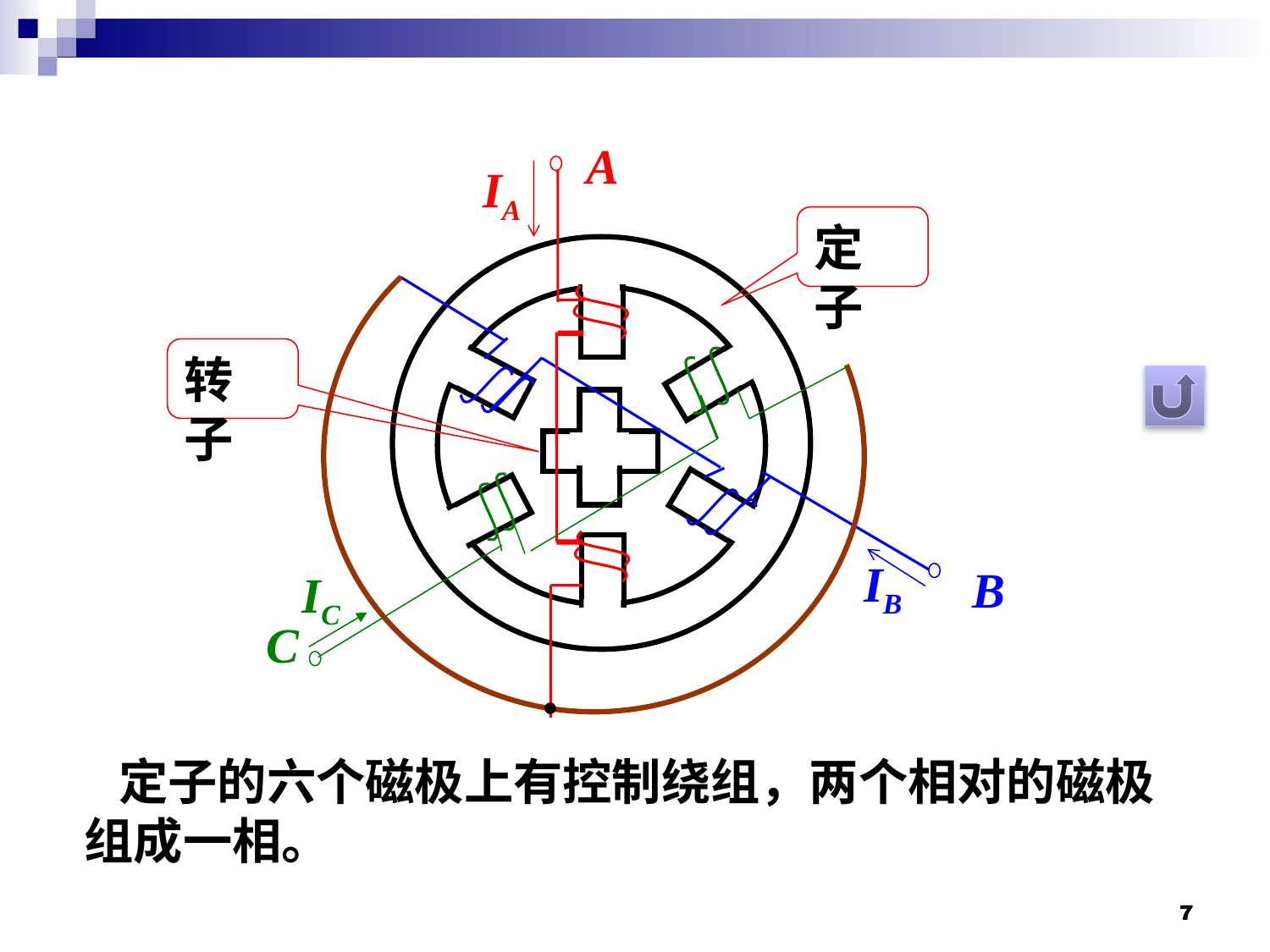

A

定子

转子

B

C

IA

IB

IC

  定子的六个磁极上有控制绕组，两个相对的磁极组成一相。
7